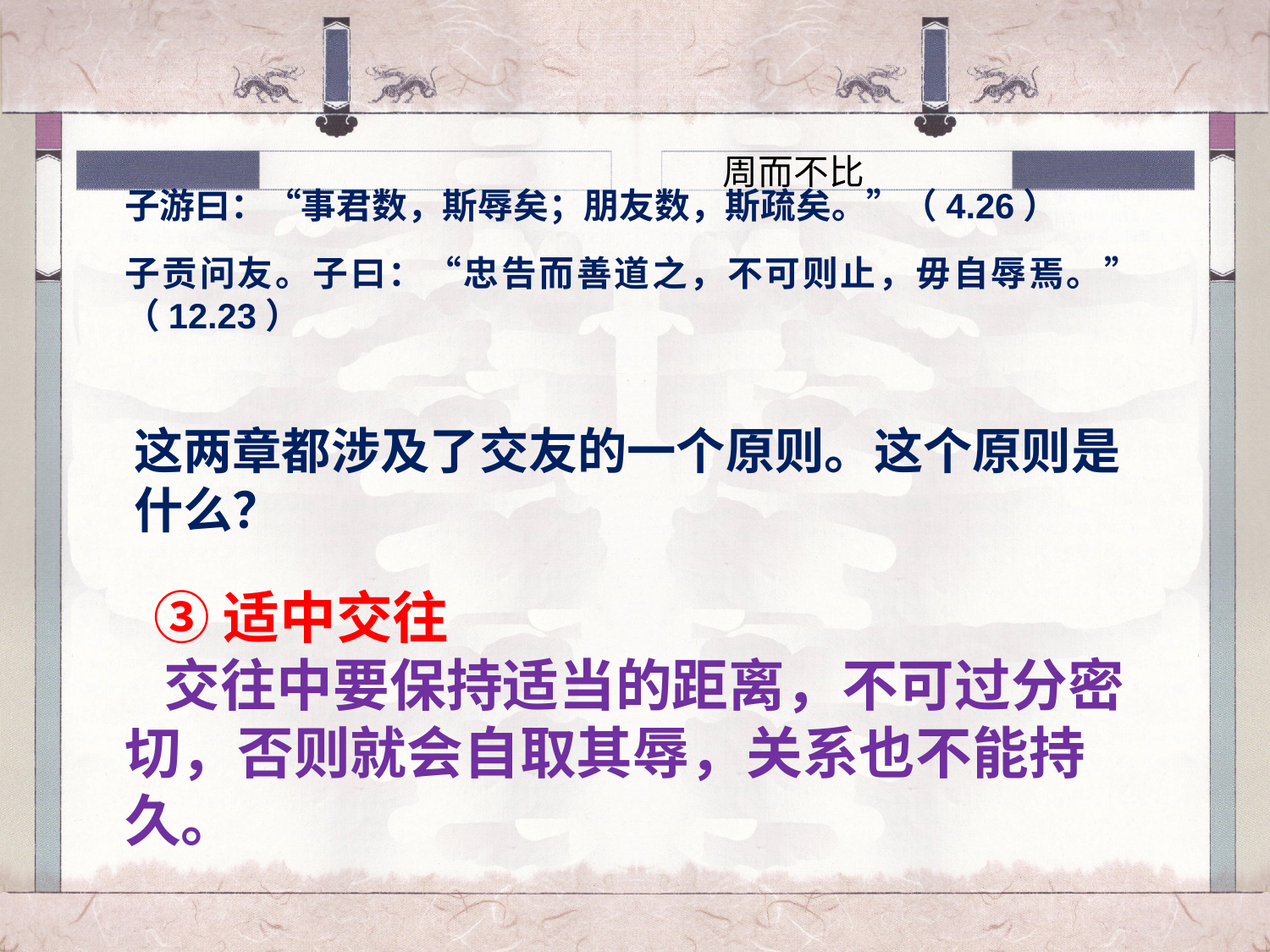

周而不比
子游曰：“事君数，斯辱矣；朋友数，斯疏矣。”（4.26）
子贡问友。子曰：“忠告而善道之，不可则止，毋自辱焉。”（12.23）
这两章都涉及了交友的一个原则。这个原则是什么？
    ③适中交往
  交往中要保持适当的距离，不可过分密切，否则就会自取其辱，关系也不能持久。